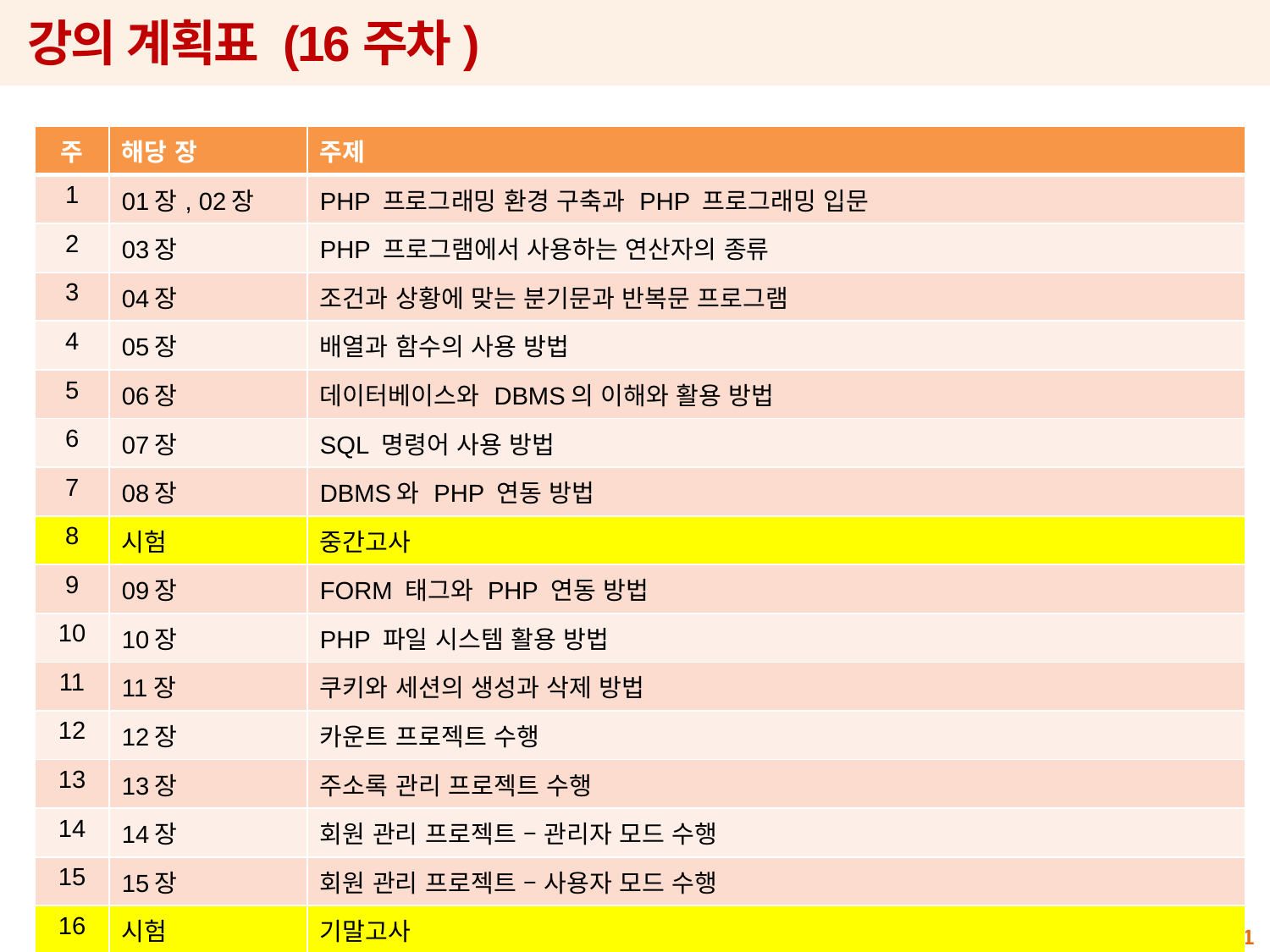

# 강의 계획표 (16주차)
| 주 | 해당 장 | 주제 |
| --- | --- | --- |
| 1 | 01장, 02장 | PHP 프로그래밍 환경 구축과 PHP 프로그래밍 입문 |
| 2 | 03장 | PHP 프로그램에서 사용하는 연산자의 종류 |
| 3 | 04장 | 조건과 상황에 맞는 분기문과 반복문 프로그램 |
| 4 | 05장 | 배열과 함수의 사용 방법 |
| 5 | 06장 | 데이터베이스와 DBMS의 이해와 활용 방법 |
| 6 | 07장 | SQL 명령어 사용 방법 |
| 7 | 08장 | DBMS와 PHP 연동 방법 |
| 8 | 시험 | 중간고사 |
| 9 | 09장 | FORM 태그와 PHP 연동 방법 |
| 10 | 10장 | PHP 파일 시스템 활용 방법 |
| 11 | 11장 | 쿠키와 세션의 생성과 삭제 방법 |
| 12 | 12장 | 카운트 프로젝트 수행 |
| 13 | 13장 | 주소록 관리 프로젝트 수행 |
| 14 | 14장 | 회원 관리 프로젝트 – 관리자 모드 수행 |
| 15 | 15장 | 회원 관리 프로젝트 – 사용자 모드 수행 |
| 16 | 시험 | 기말고사 |